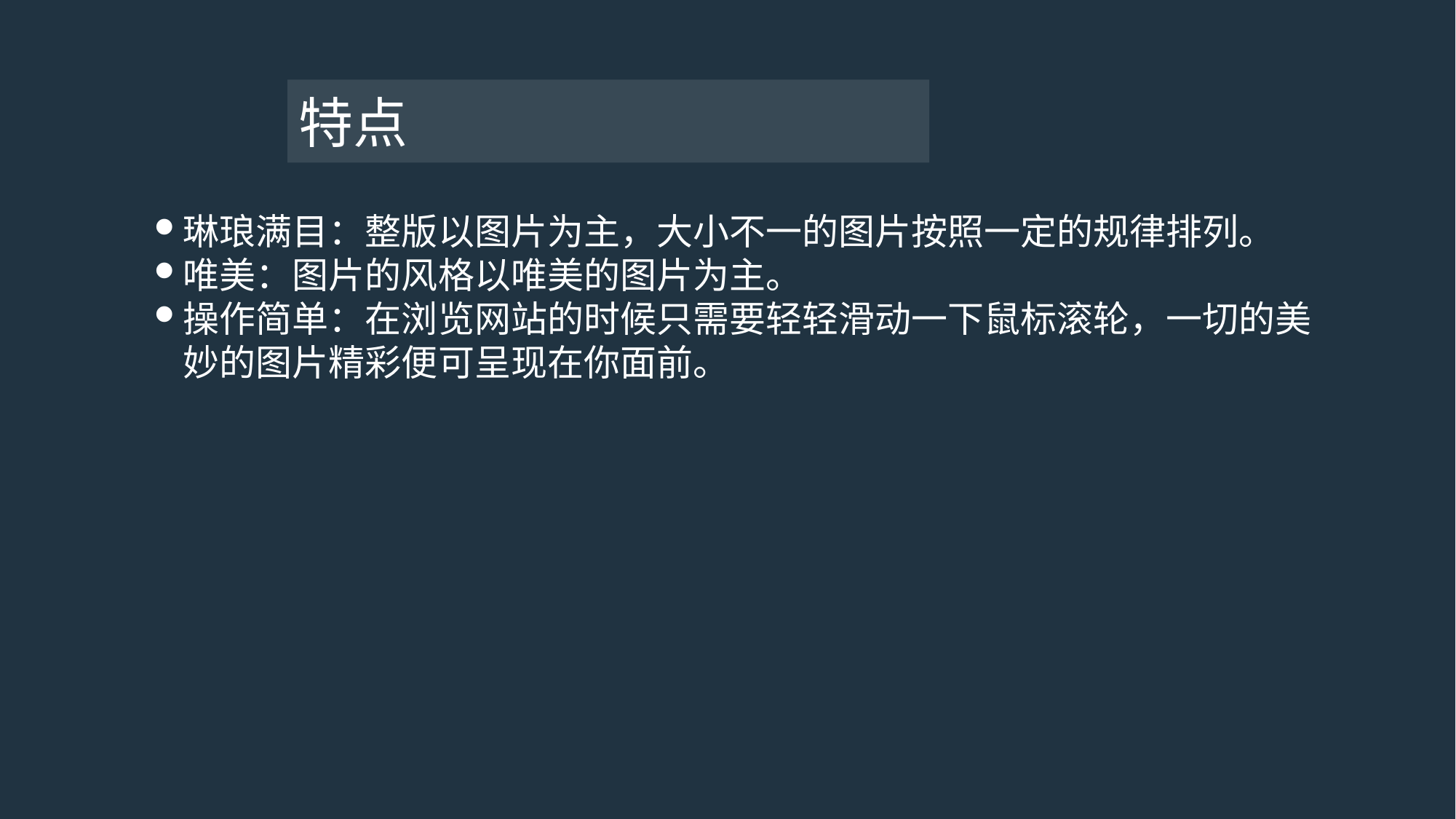

# 特点
琳琅满目：整版以图片为主，大小不一的图片按照一定的规律排列。
唯美：图片的风格以唯美的图片为主。
操作简单：在浏览网站的时候只需要轻轻滑动一下鼠标滚轮，一切的美妙的图片精彩便可呈现在你面前。